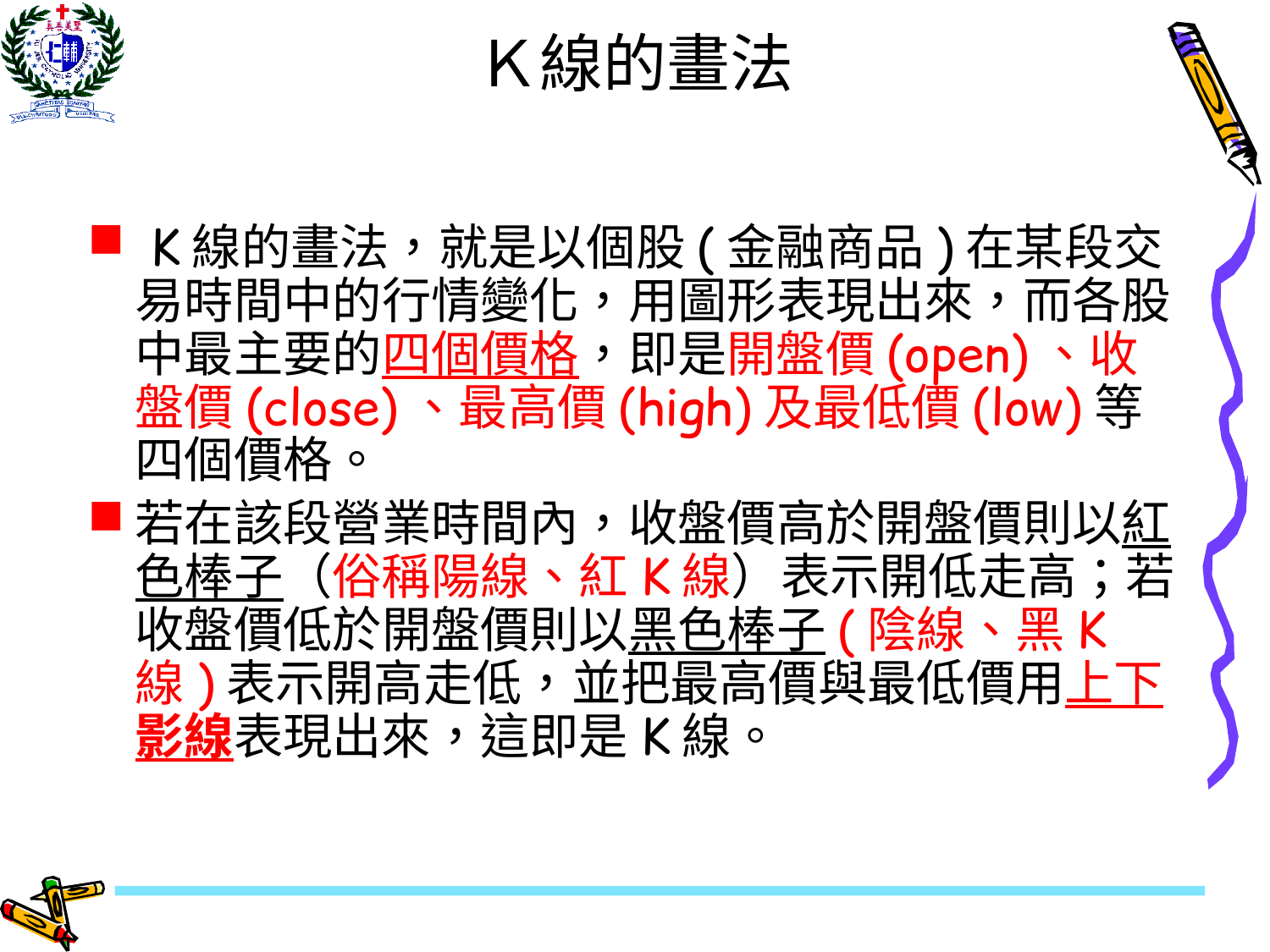

# Ｋ線的畫法
 K線的畫法，就是以個股(金融商品)在某段交易時間中的行情變化，用圖形表現出來，而各股中最主要的四個價格，即是開盤價(open)、收盤價(close)、最高價(high)及最低價(low)等四個價格。
若在該段營業時間內，收盤價高於開盤價則以紅色棒子（俗稱陽線、紅K線）表示開低走高；若收盤價低於開盤價則以黑色棒子(陰線、黑K線)表示開高走低，並把最高價與最低價用上下影線表現出來，這即是K線。